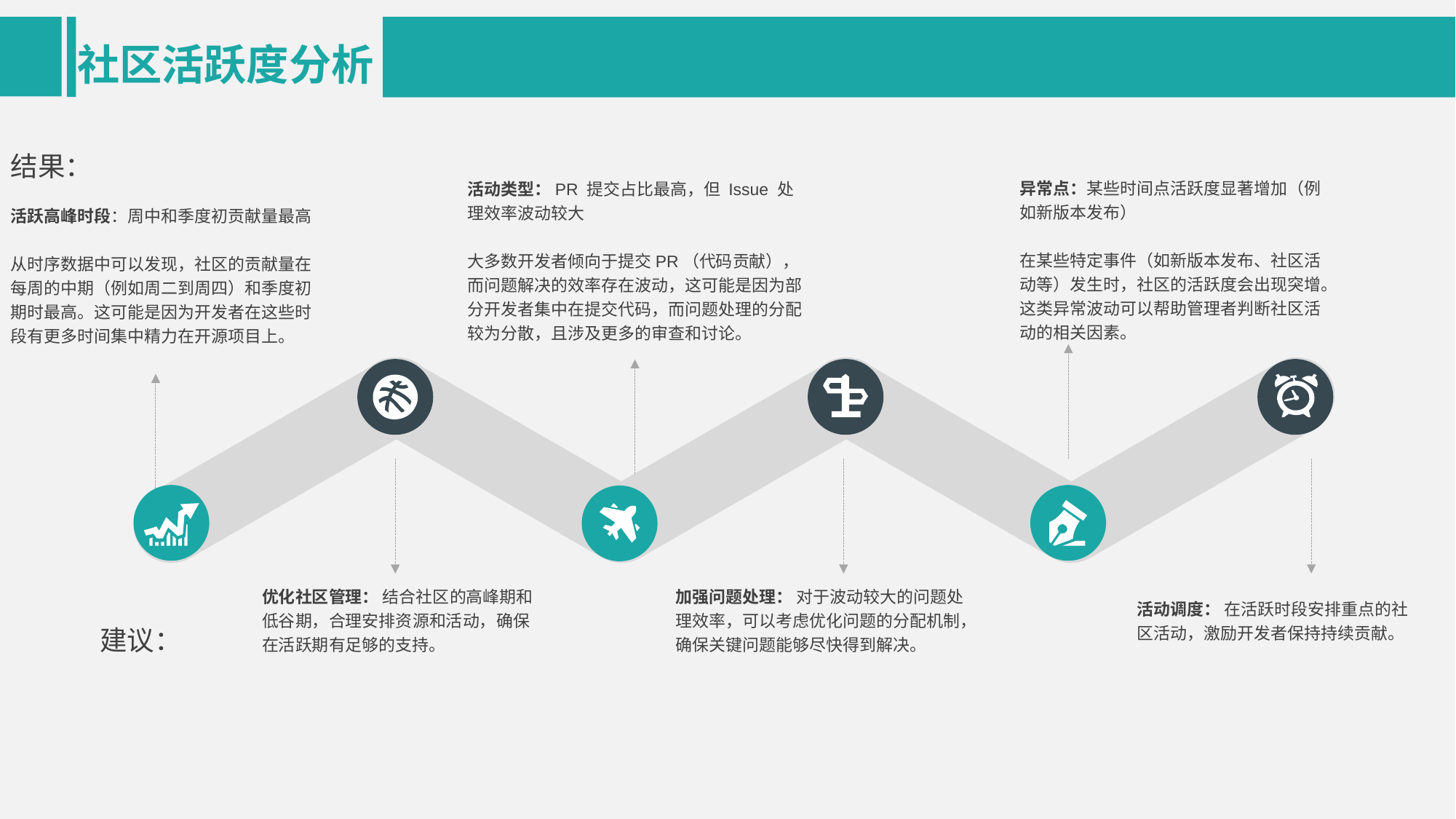

社区活跃度分析
结果：
活动类型：PR 提交占比最高，但 Issue 处理效率波动较大

大多数开发者倾向于提交PR（代码贡献），而问题解决的效率存在波动，这可能是因为部分开发者集中在提交代码，而问题处理的分配较为分散，且涉及更多的审查和讨论。
异常点：某些时间点活跃度显著增加（例如新版本发布）

在某些特定事件（如新版本发布、社区活动等）发生时，社区的活跃度会出现突增。这类异常波动可以帮助管理者判断社区活动的相关因素。
活跃高峰时段：周中和季度初贡献量最高

从时序数据中可以发现，社区的贡献量在每周的中期（例如周二到周四）和季度初期时最高。这可能是因为开发者在这些时段有更多时间集中精力在开源项目上。

优化社区管理： 结合社区的高峰期和低谷期，合理安排资源和活动，确保在活跃期有足够的支持。
加强问题处理： 对于波动较大的问题处理效率，可以考虑优化问题的分配机制，确保关键问题能够尽快得到解决。
活动调度： 在活跃时段安排重点的社区活动，激励开发者保持持续贡献。
建议：